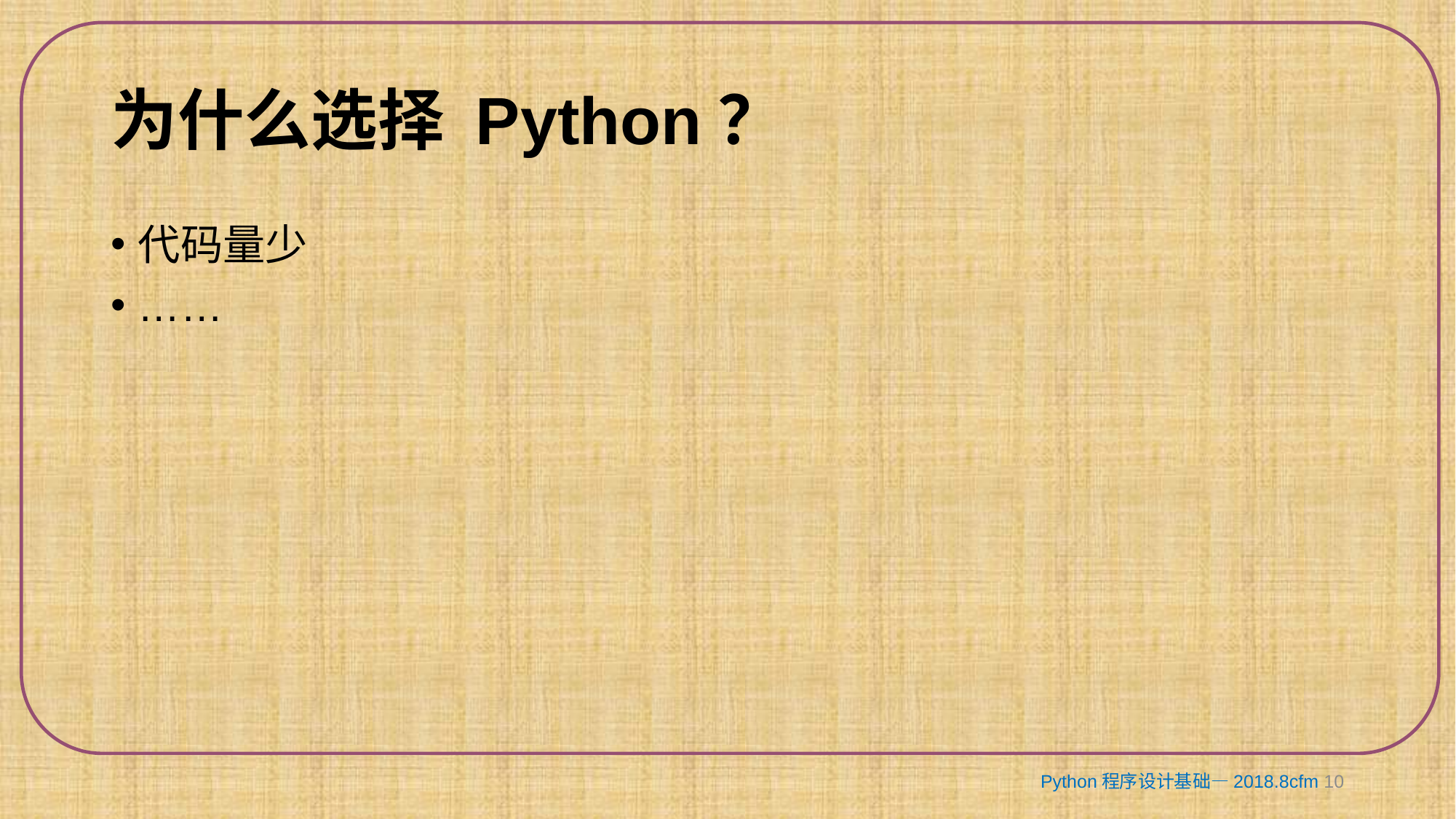

# 为什么选择 Python？
代码量少
……

Python程序设计基础—2018.8cfm 10